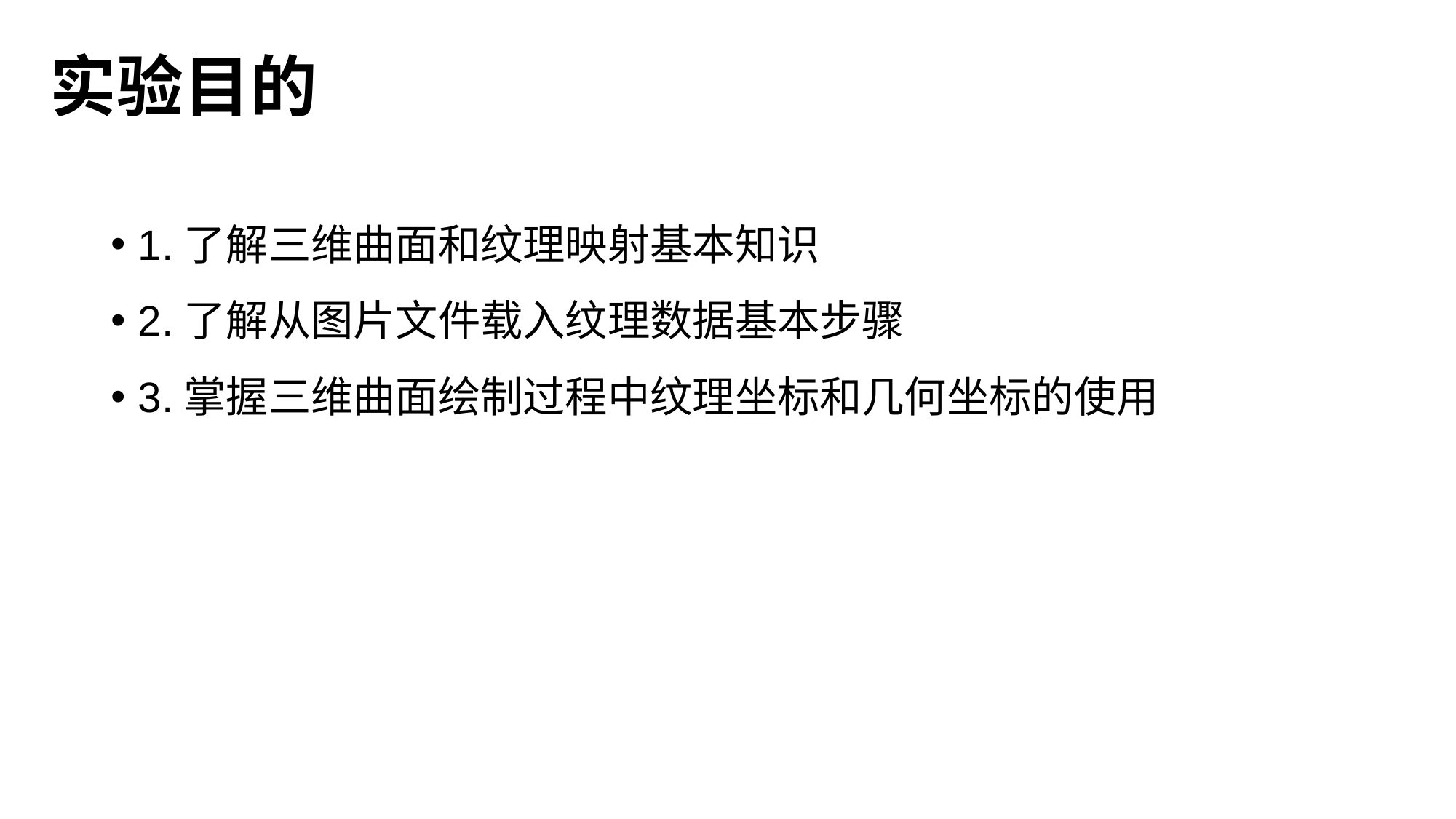

实验目的
1.了解三维曲面和纹理映射基本知识
2.了解从图片文件载入纹理数据基本步骤
3.掌握三维曲面绘制过程中纹理坐标和几何坐标的使用